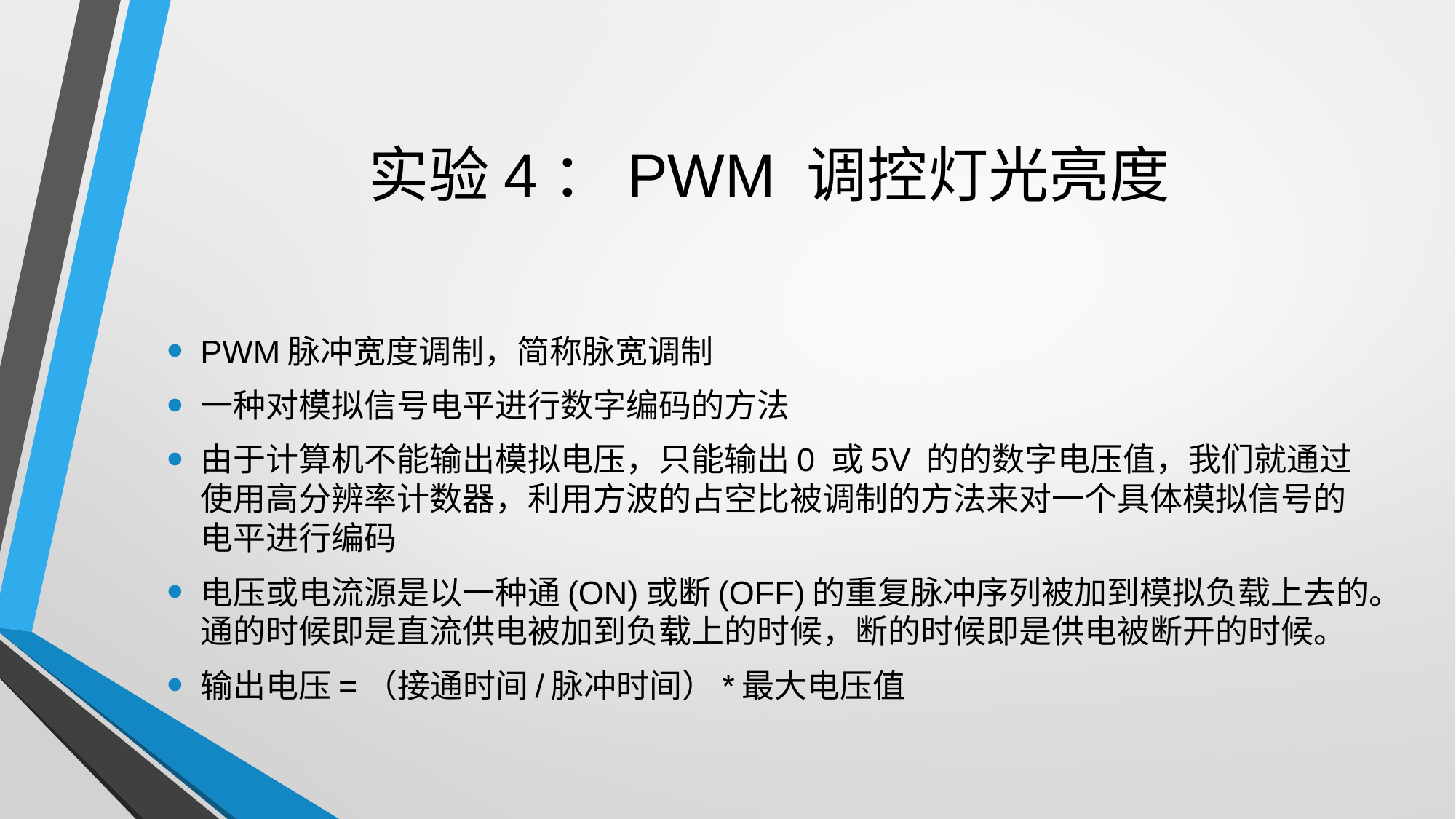

# 实验4：PWM 调控灯光亮度
PWM脉冲宽度调制，简称脉宽调制
一种对模拟信号电平进行数字编码的方法
由于计算机不能输出模拟电压，只能输出0 或5V 的的数字电压值，我们就通过使用高分辨率计数器，利用方波的占空比被调制的方法来对一个具体模拟信号的电平进行编码
电压或电流源是以一种通(ON)或断(OFF)的重复脉冲序列被加到模拟负载上去的。通的时候即是直流供电被加到负载上的时候，断的时候即是供电被断开的时候。
输出电压=（接通时间/脉冲时间）*最大电压值